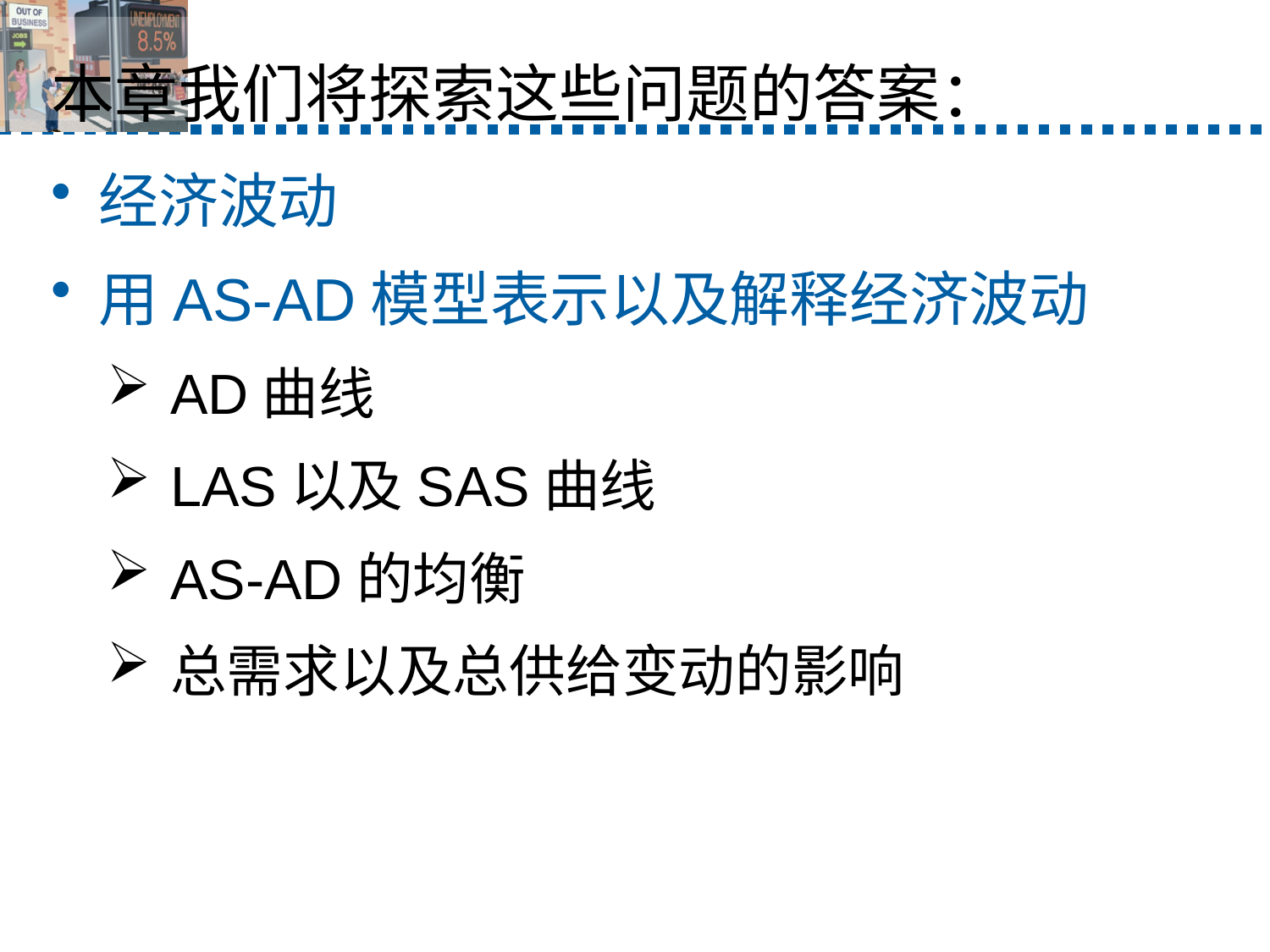

本章我们将探索这些问题的答案：
经济波动
用AS-AD模型表示以及解释经济波动
AD曲线
LAS以及SAS曲线
AS-AD的均衡
总需求以及总供给变动的影响